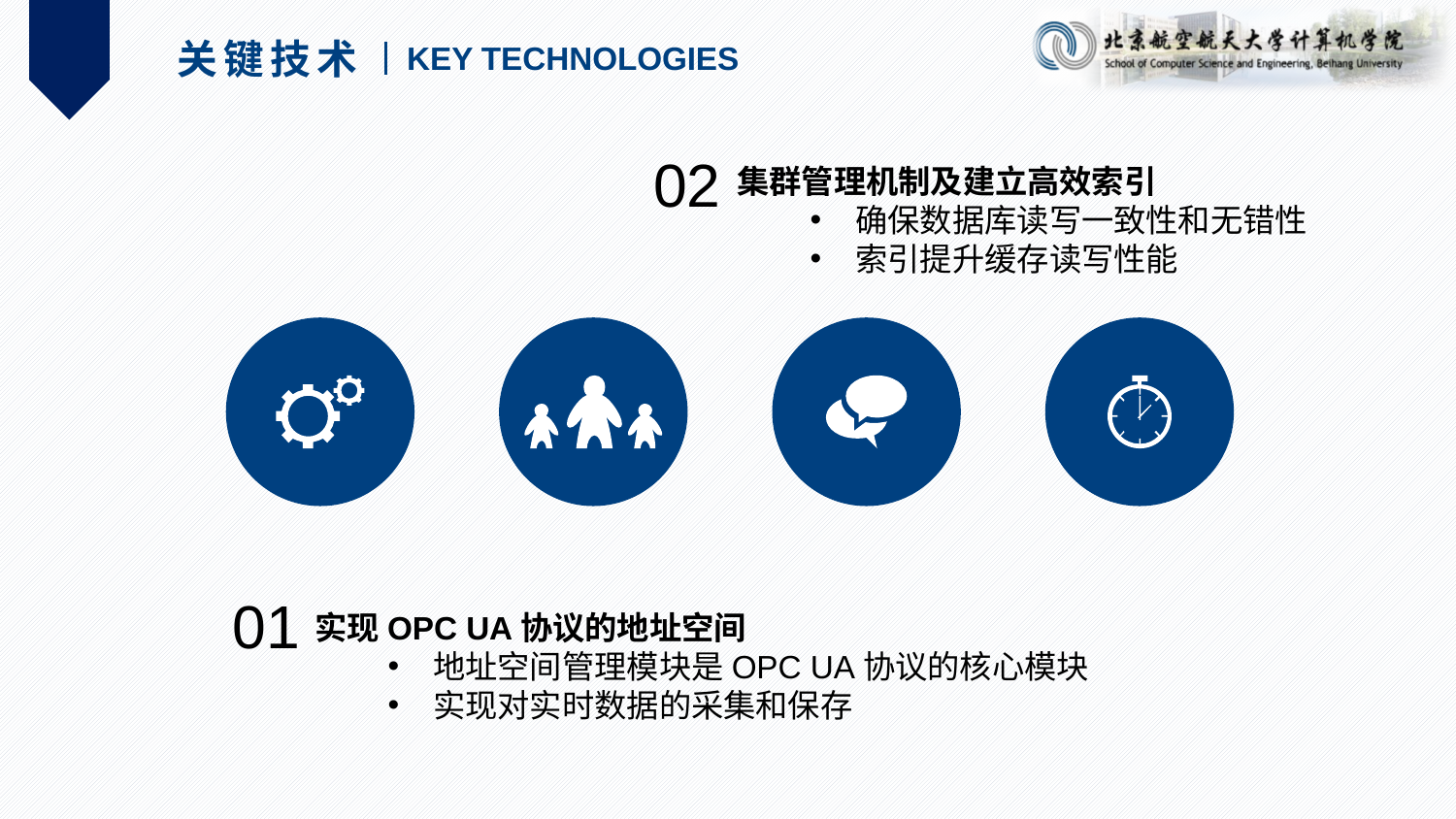

关键技术
KEY TECHNOLOGIES
02
集群管理机制及建立高效索引
确保数据库读写一致性和无错性
索引提升缓存读写性能

01
实现OPC UA协议的地址空间
地址空间管理模块是OPC UA协议的核心模块
实现对实时数据的采集和保存